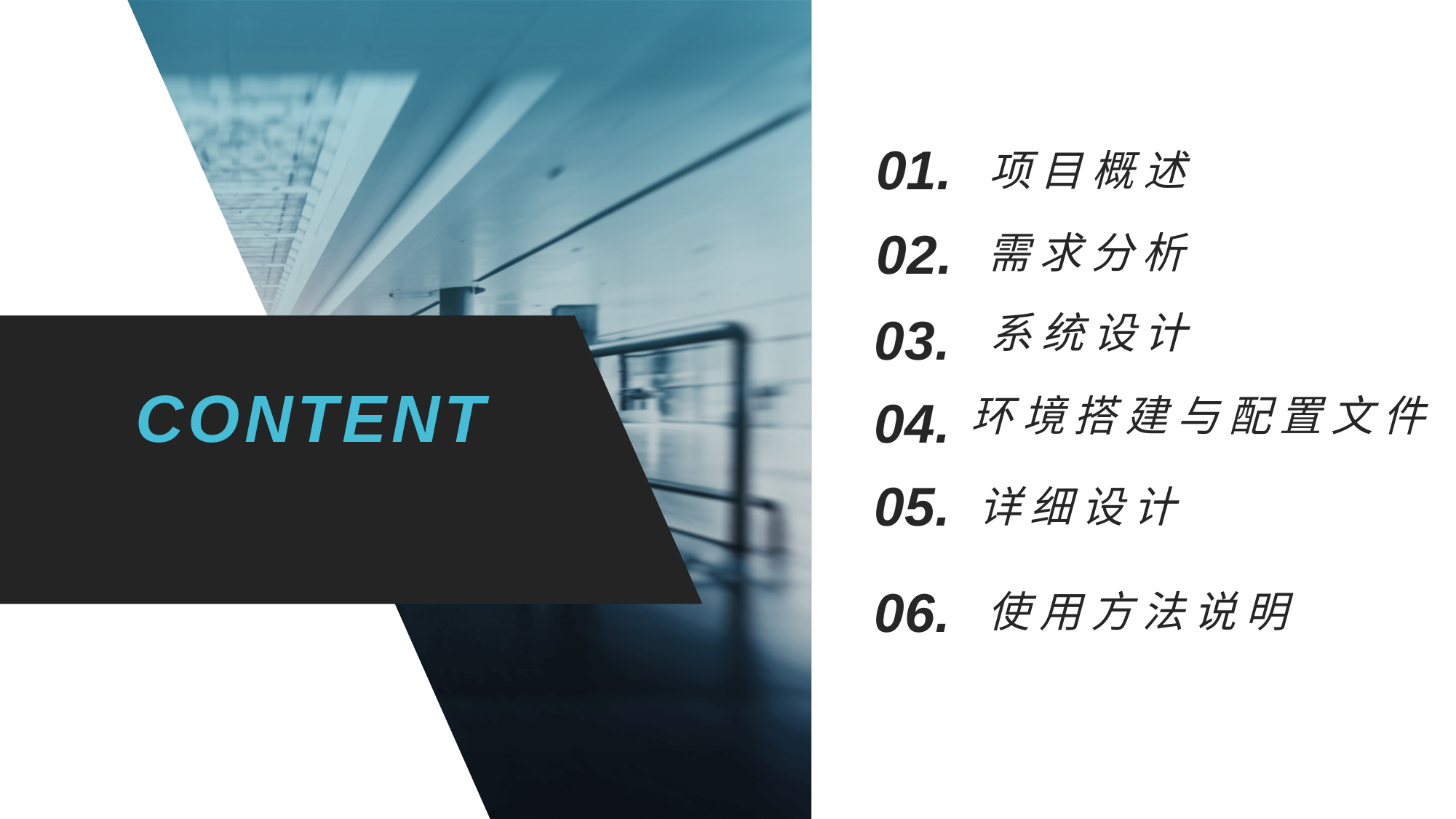

01.
项目概述
02.
需求分析
03.
系统设计

CONTENT
环境搭建与配置文件
04.
05.
详细设计
06.
使用方法说明